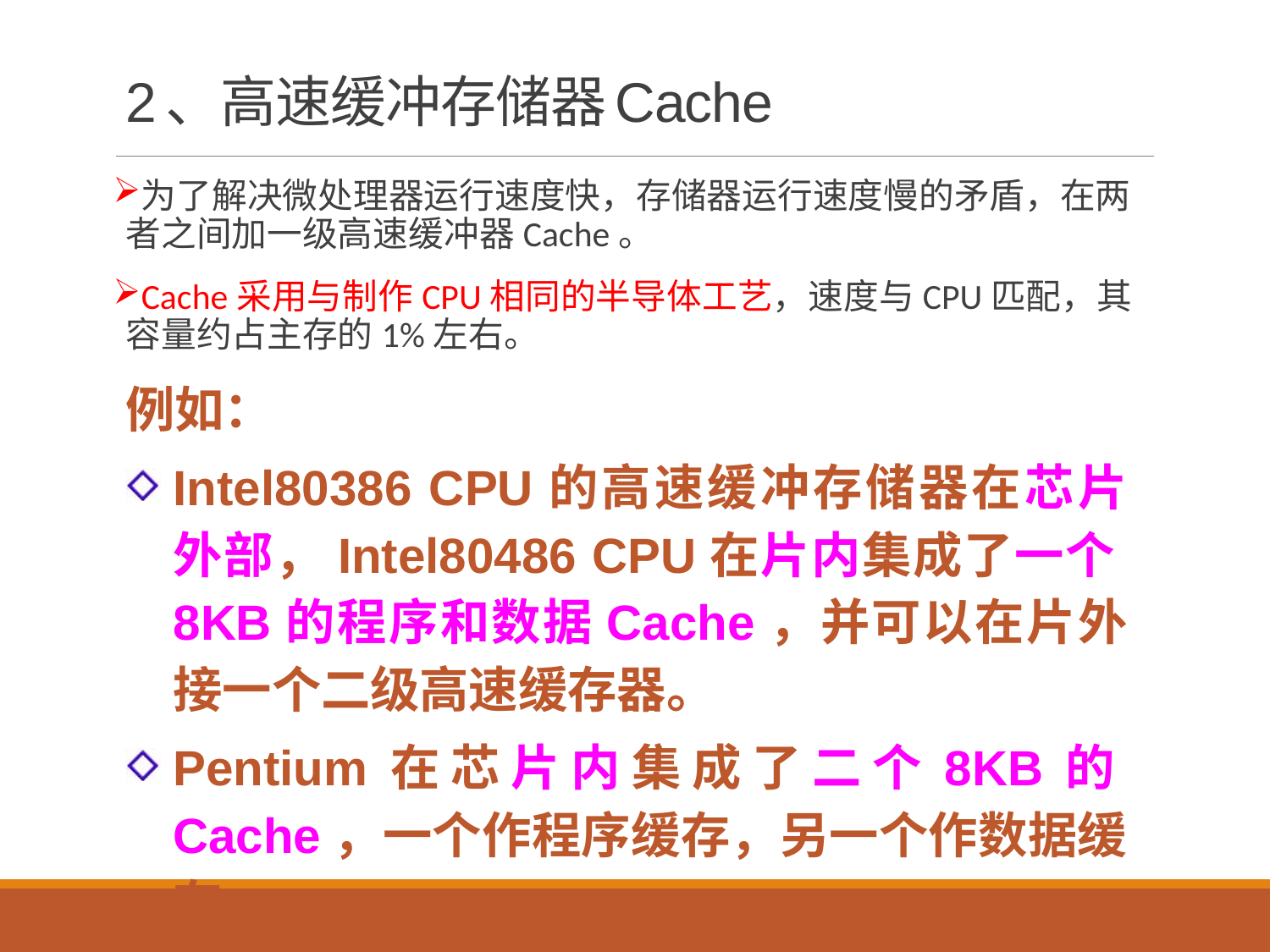

# 2、高速缓冲存储器Cache
为了解决微处理器运行速度快，存储器运行速度慢的矛盾，在两者之间加一级高速缓冲器Cache。
Cache采用与制作CPU相同的半导体工艺，速度与CPU匹配，其容量约占主存的1%左右。
例如：
Intel80386 CPU的高速缓冲存储器在芯片外部，Intel80486 CPU在片内集成了一个8KB的程序和数据Cache，并可以在片外接一个二级高速缓存器。
Pentium在芯片内集成了二个8KB的Cache，一个作程序缓存，另一个作数据缓存。